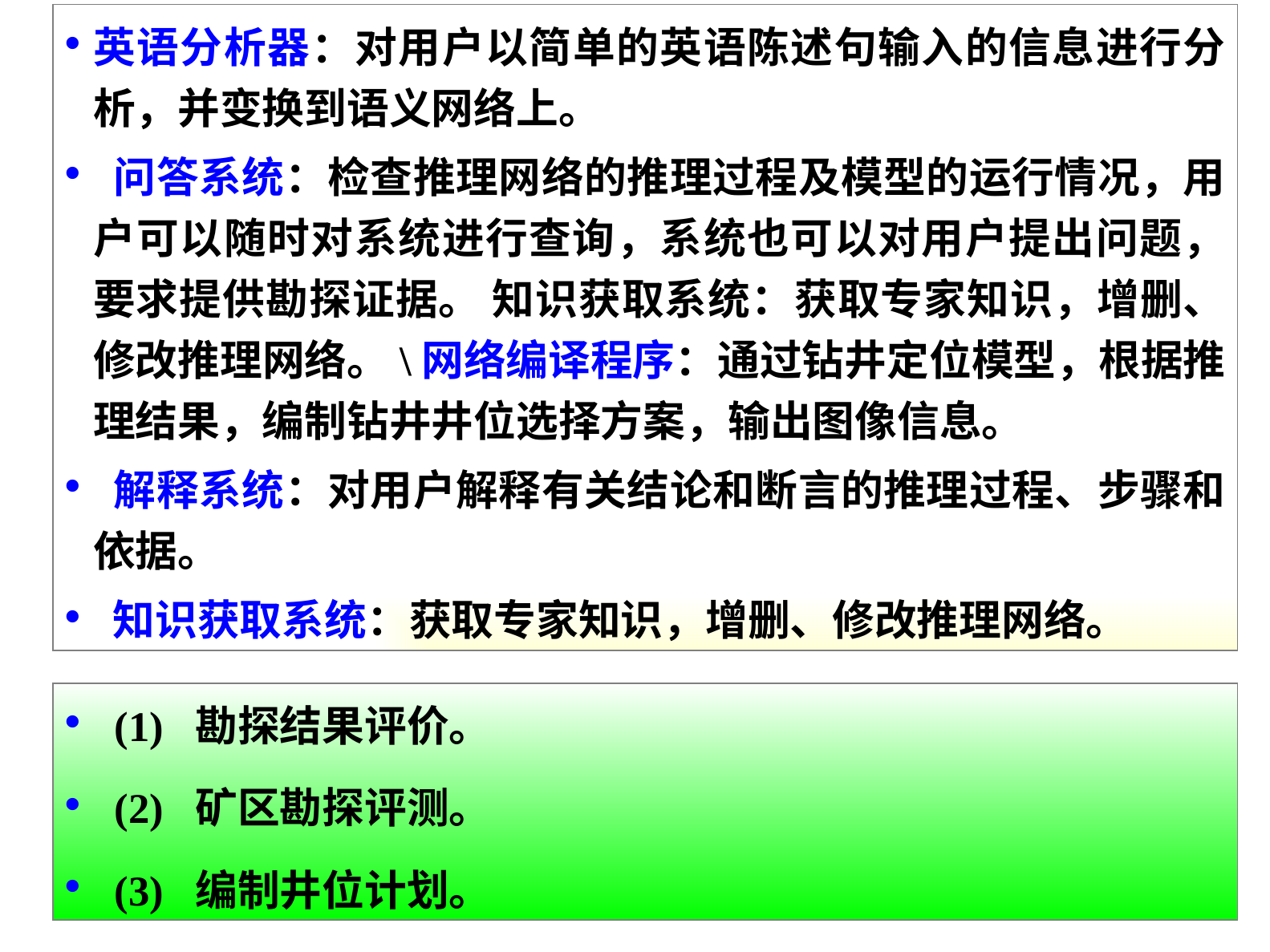

英语分析器：对用户以简单的英语陈述句输入的信息进行分析，并变换到语义网络上。
 问答系统：检查推理网络的推理过程及模型的运行情况，用户可以随时对系统进行查询，系统也可以对用户提出问题，要求提供勘探证据。 知识获取系统：获取专家知识，增删、修改推理网络。\网络编译程序：通过钻井定位模型，根据推理结果，编制钻井井位选择方案，输出图像信息。
 解释系统：对用户解释有关结论和断言的推理过程、步骤和依据。
 知识获取系统：获取专家知识，增删、修改推理网络。

  (1)  勘探结果评价。
  (2)  矿区勘探评测。
  (3)  编制井位计划。
54